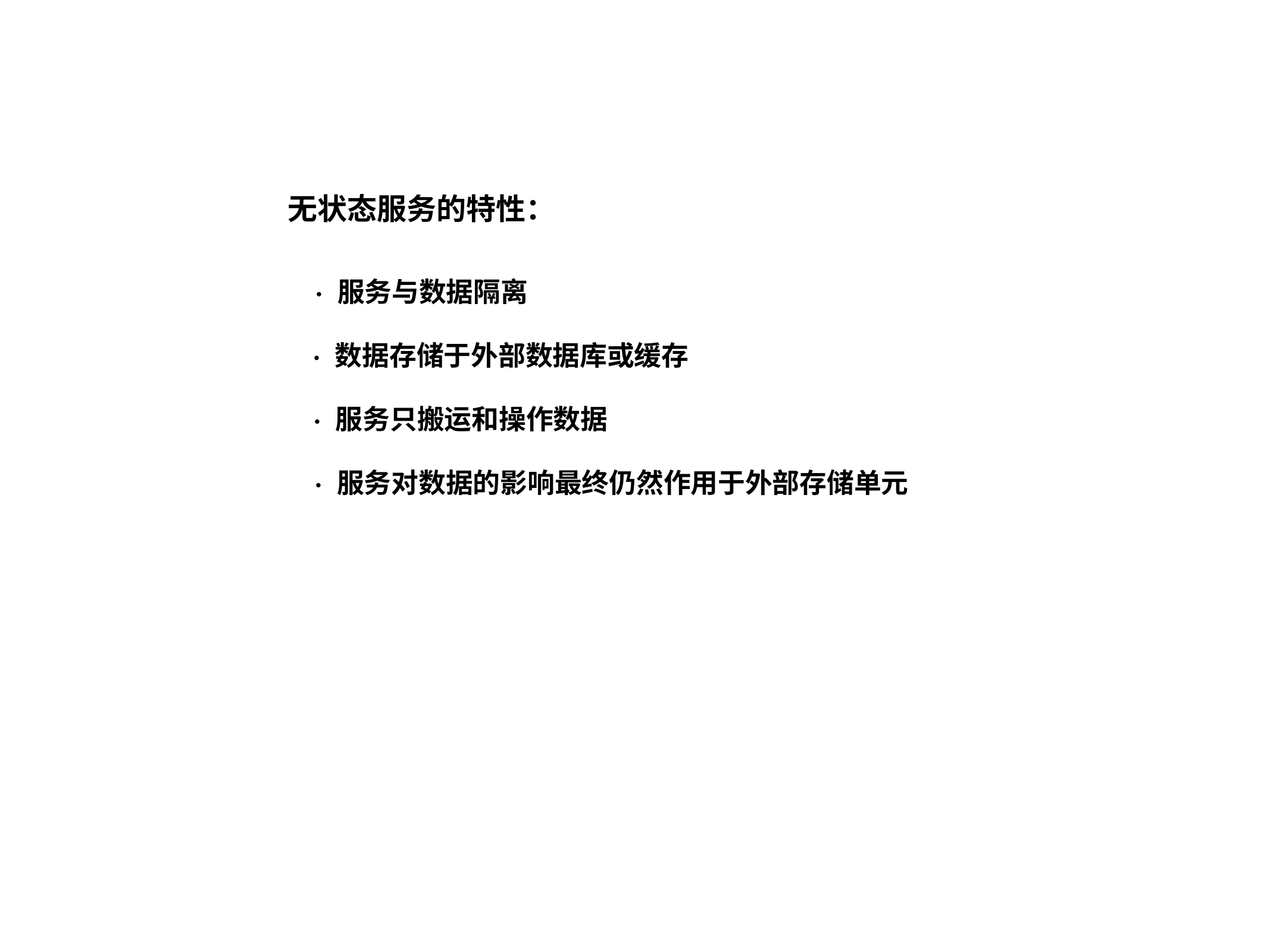

无状态服务的特性：
· 服务与数据隔离
· 数据存储于外部数据库或缓存
· 服务只搬运和操作数据
· 服务对数据的影响最终仍然作用于外部存储单元